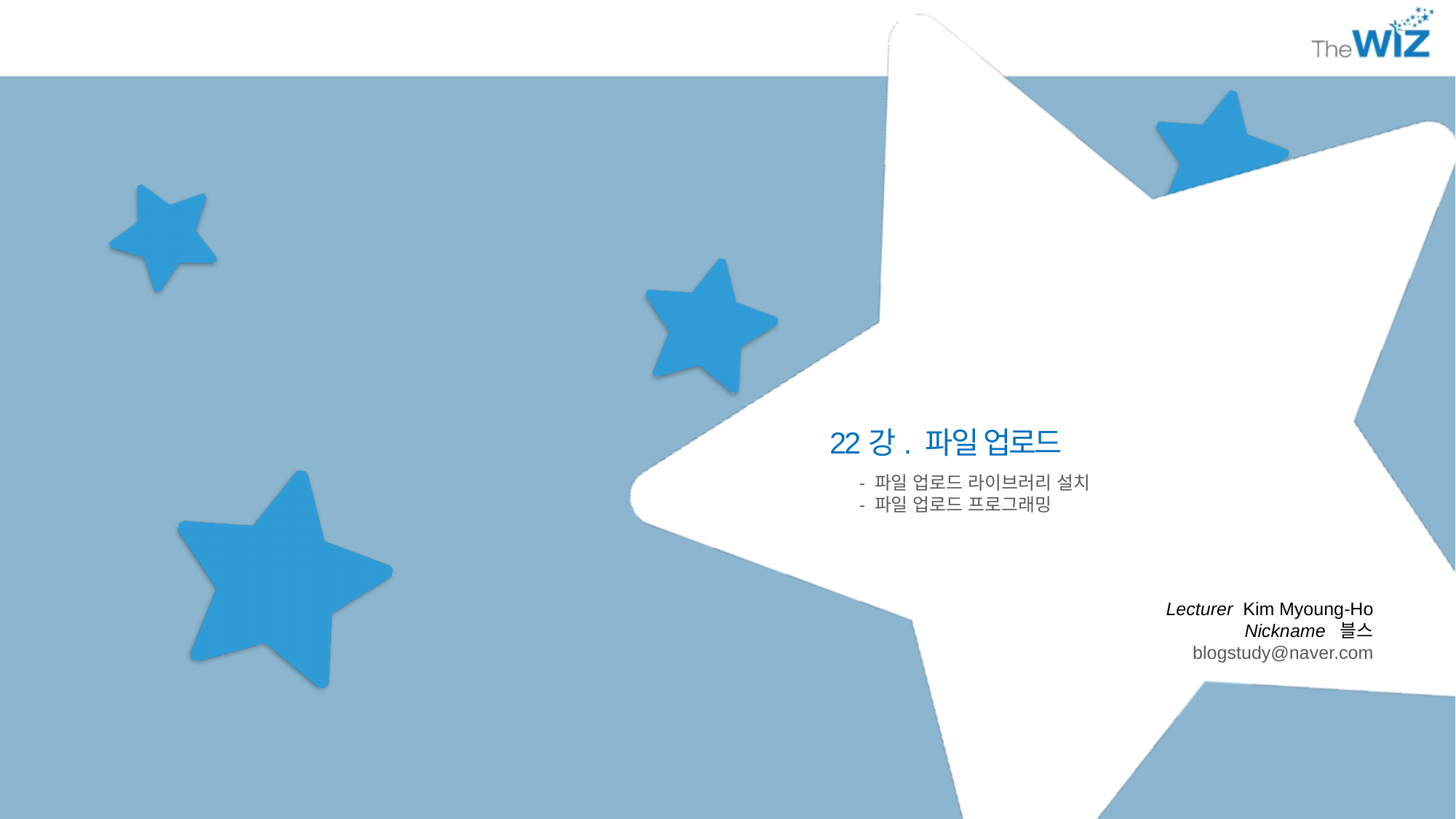

22강. 파일 업로드
- 파일 업로드 라이브러리 설치
- 파일 업로드 프로그래밍
Lecturer  Kim Myoung-Ho
Nickname  블스
blogstudy@naver.com